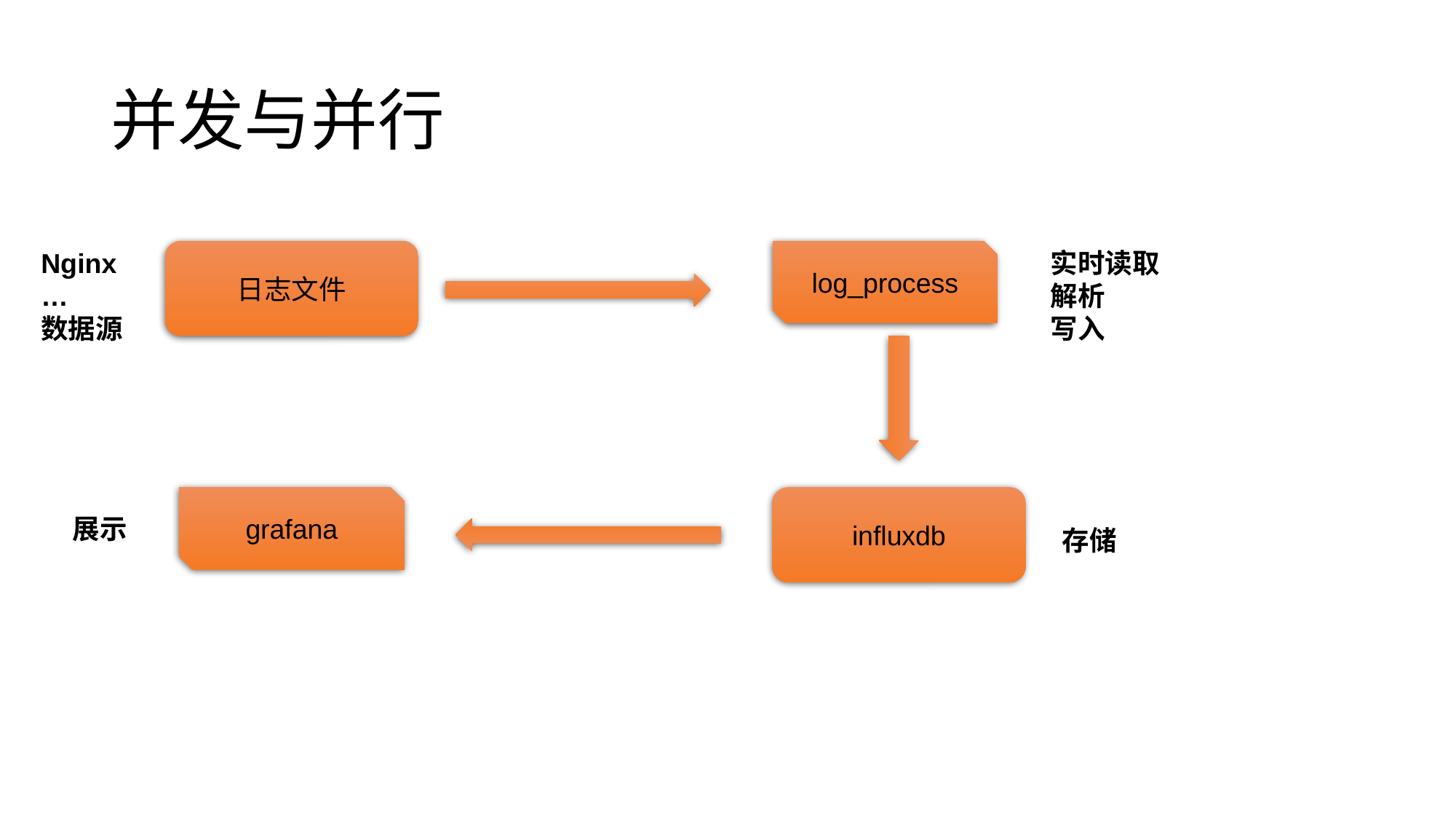

# 并发与并行
Nginx
…
数据源
日志文件
log_process
实时读取
解析
写入

grafana
influxdb
展示

存储